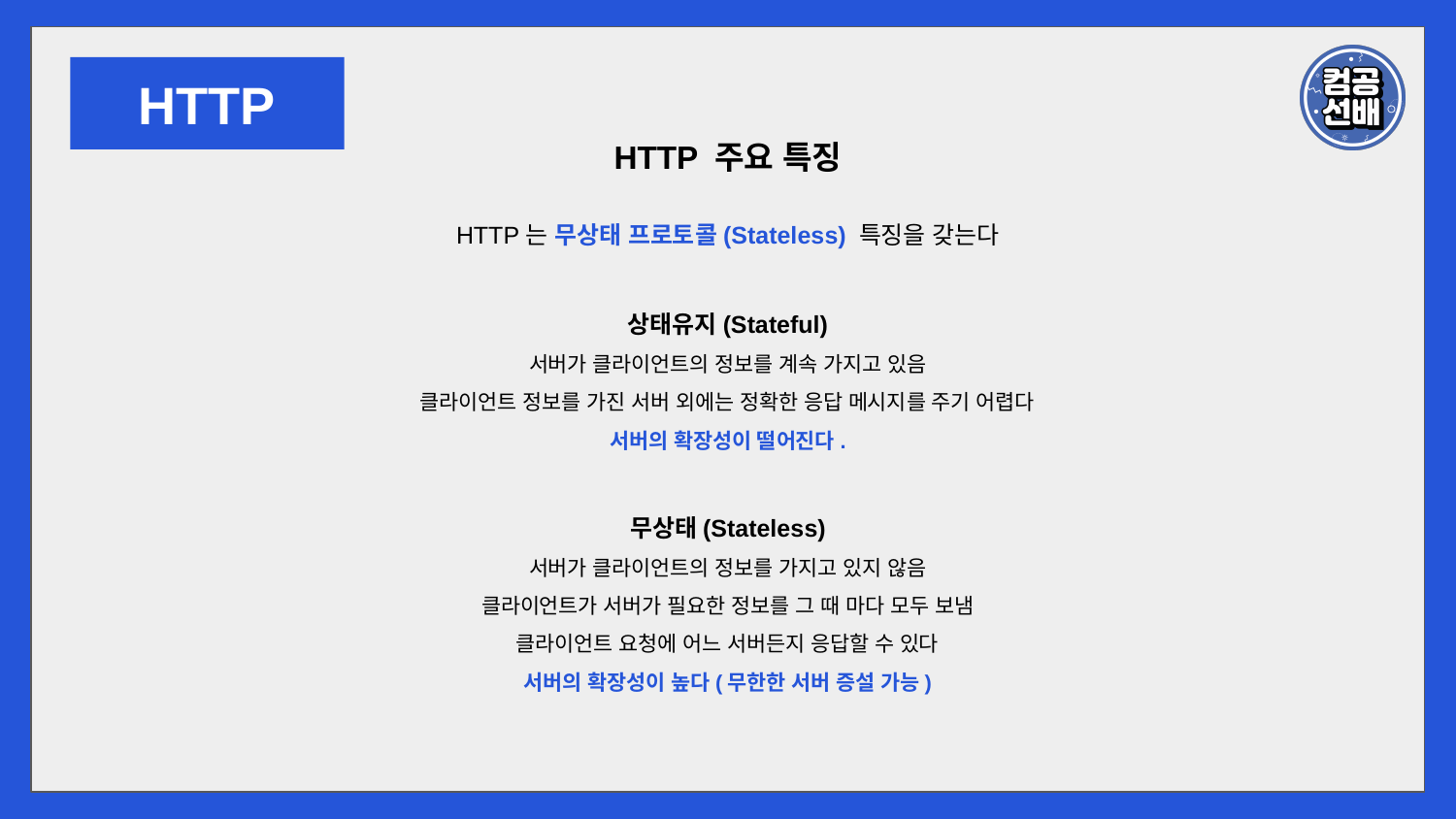

HTTP
HTTP 주요 특징
HTTP는 무상태 프로토콜(Stateless) 특징을 갖는다
상태유지(Stateful)
서버가 클라이언트의 정보를 계속 가지고 있음
클라이언트 정보를 가진 서버 외에는 정확한 응답 메시지를 주기 어렵다
서버의 확장성이 떨어진다.
무상태(Stateless)
서버가 클라이언트의 정보를 가지고 있지 않음
클라이언트가 서버가 필요한 정보를 그 때 마다 모두 보냄
클라이언트 요청에 어느 서버든지 응답할 수 있다
서버의 확장성이 높다(무한한 서버 증설 가능)